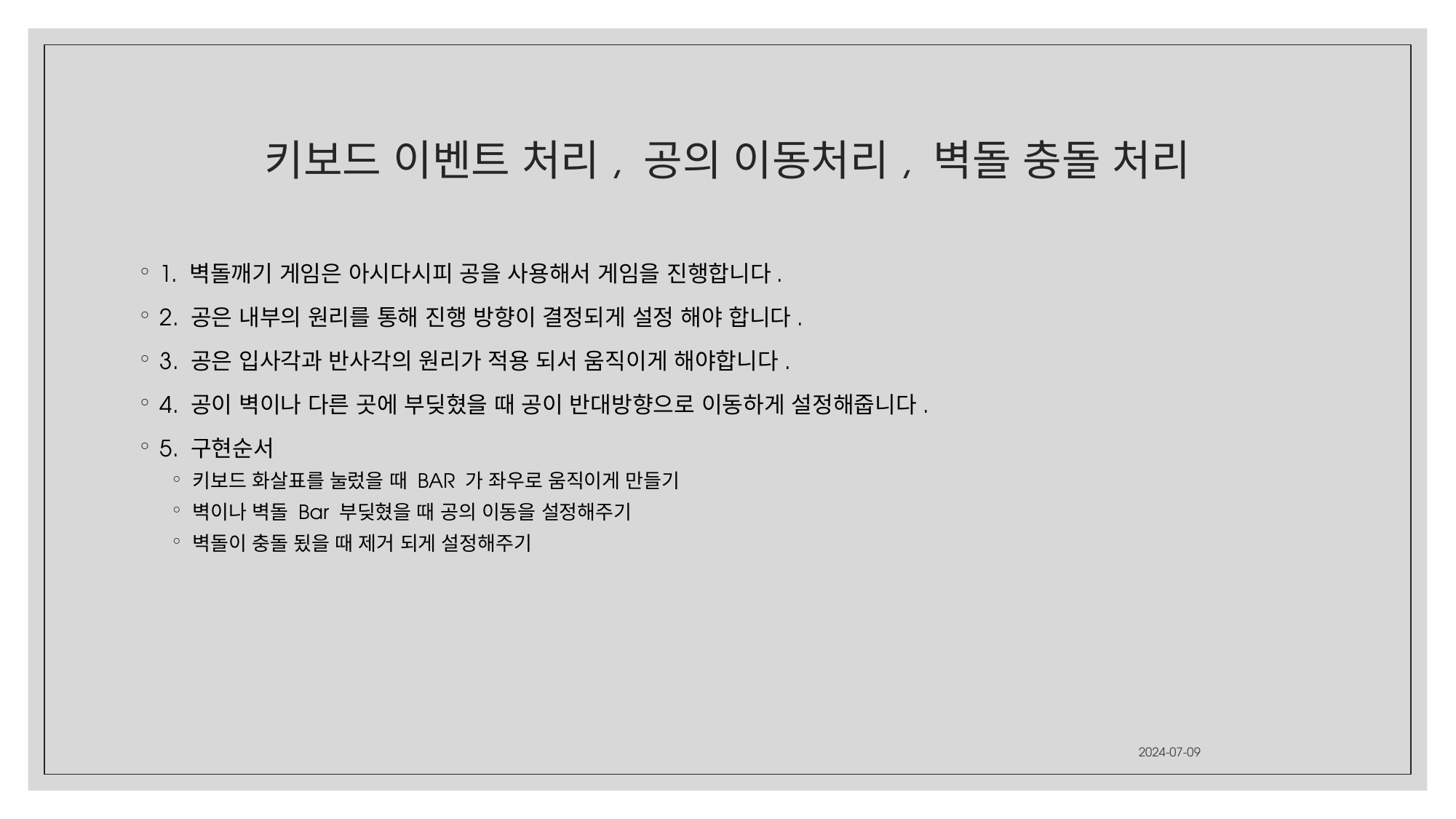

# 키보드 이벤트 처리, 공의 이동처리, 벽돌 충돌 처리
1. 벽돌깨기 게임은 아시다시피 공을 사용해서 게임을 진행합니다.
2. 공은 내부의 원리를 통해 진행 방향이 결정되게 설정 해야 합니다.
3. 공은 입사각과 반사각의 원리가 적용 되서 움직이게 해야합니다.
4. 공이 벽이나 다른 곳에 부딪혔을 때 공이 반대방향으로 이동하게 설정해줍니다.
5. 구현순서
키보드 화살표를 눌렀을 때 BAR 가 좌우로 움직이게 만들기
벽이나 벽돌 Bar 부딪혔을 때 공의 이동을 설정해주기
벽돌이 충돌 됬을 때 제거 되게 설정해주기
2024-07-09